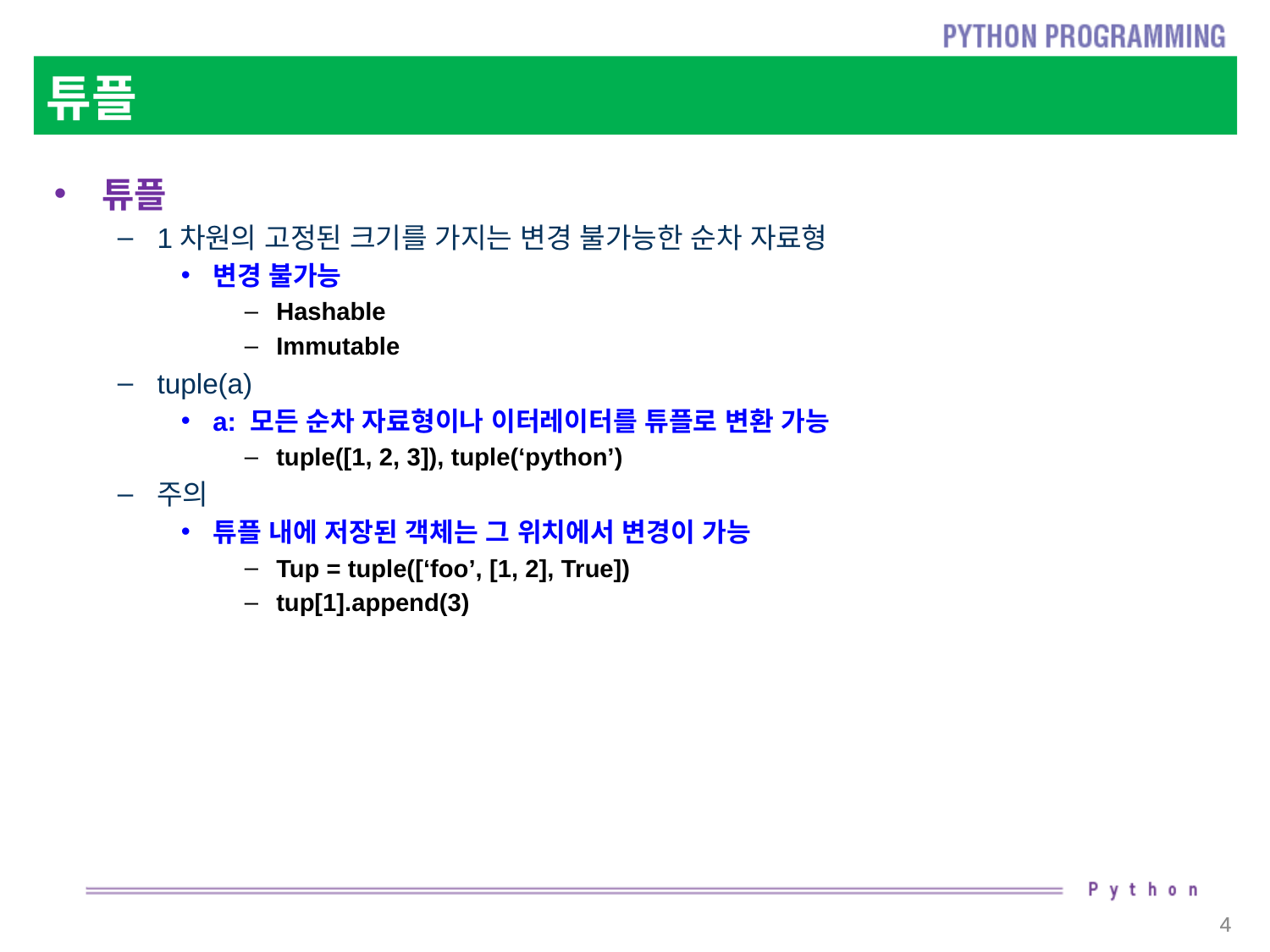

# 튜플
튜플
1차원의 고정된 크기를 가지는 변경 불가능한 순차 자료형
변경 불가능
Hashable
Immutable
tuple(a)
a: 모든 순차 자료형이나 이터레이터를 튜플로 변환 가능
tuple([1, 2, 3]), tuple(‘python’)
주의
튜플 내에 저장된 객체는 그 위치에서 변경이 가능
Tup = tuple([‘foo’, [1, 2], True])
tup[1].append(3)
4